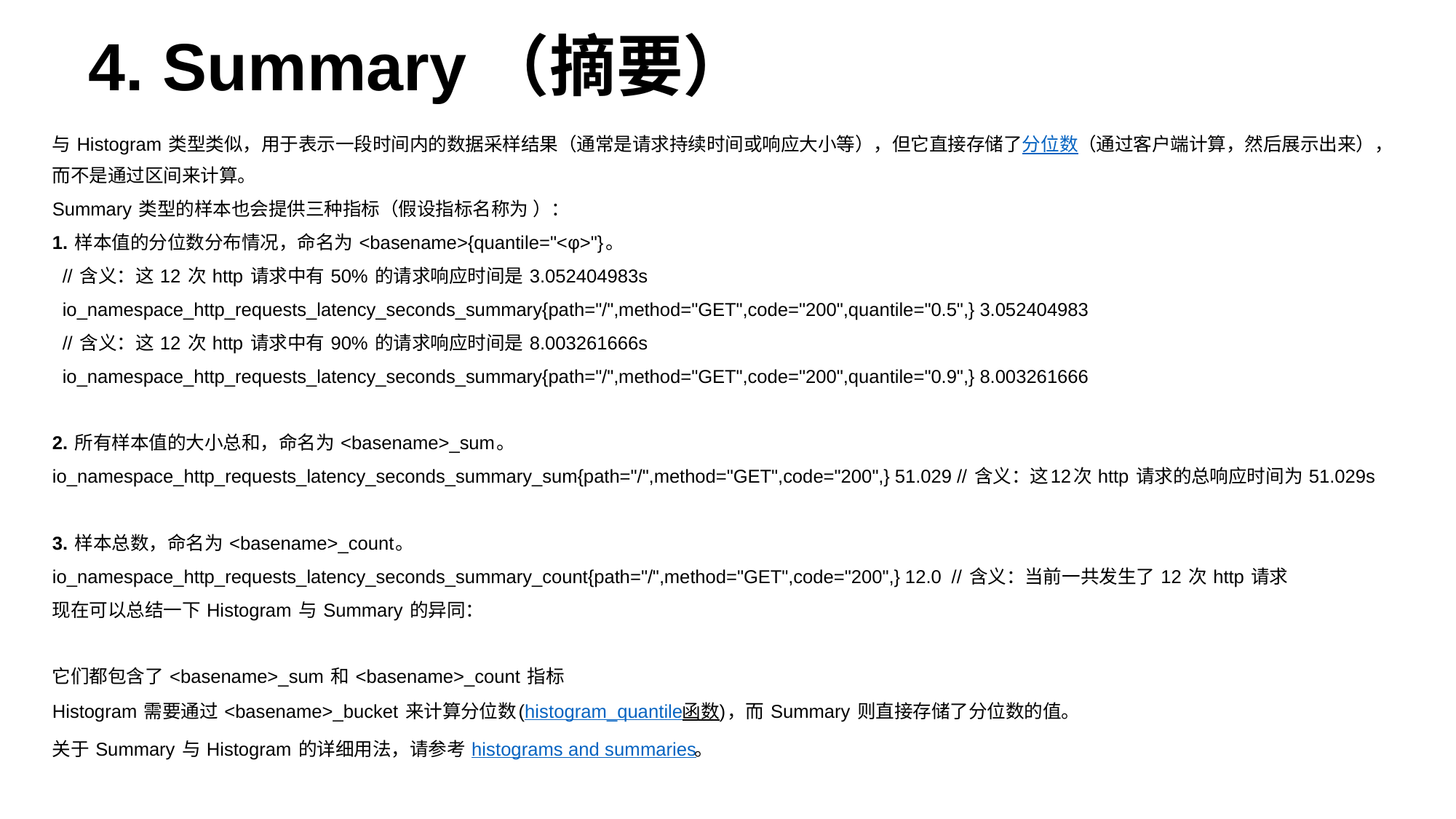

# 4. Summary（摘要）
与 Histogram 类型类似，用于表示一段时间内的数据采样结果（通常是请求持续时间或响应大小等），但它直接存储了分位数（通过客户端计算，然后展示出来），而不是通过区间来计算。
Summary 类型的样本也会提供三种指标（假设指标名称为 ）：
1. 样本值的分位数分布情况，命名为 <basename>{quantile="<φ>"}。
  // 含义：这 12 次 http 请求中有 50% 的请求响应时间是 3.052404983s
  io_namespace_http_requests_latency_seconds_summary{path="/",method="GET",code="200",quantile="0.5",} 3.052404983
  // 含义：这 12 次 http 请求中有 90% 的请求响应时间是 8.003261666s
  io_namespace_http_requests_latency_seconds_summary{path="/",method="GET",code="200",quantile="0.9",} 8.003261666

2. 所有样本值的大小总和，命名为 <basename>_sum。
io_namespace_http_requests_latency_seconds_summary_sum{path="/",method="GET",code="200",} 51.029 // 含义：这12次 http 请求的总响应时间为 51.029s

3. 样本总数，命名为 <basename>_count。
io_namespace_http_requests_latency_seconds_summary_count{path="/",method="GET",code="200",} 12.0  // 含义：当前一共发生了 12 次 http 请求
现在可以总结一下 Histogram 与 Summary 的异同：

它们都包含了 <basename>_sum 和 <basename>_count 指标
Histogram 需要通过 <basename>_bucket 来计算分位数(histogram_quantile函数)，而 Summary 则直接存储了分位数的值。
关于 Summary 与 Histogram 的详细用法，请参考 histograms and summaries。